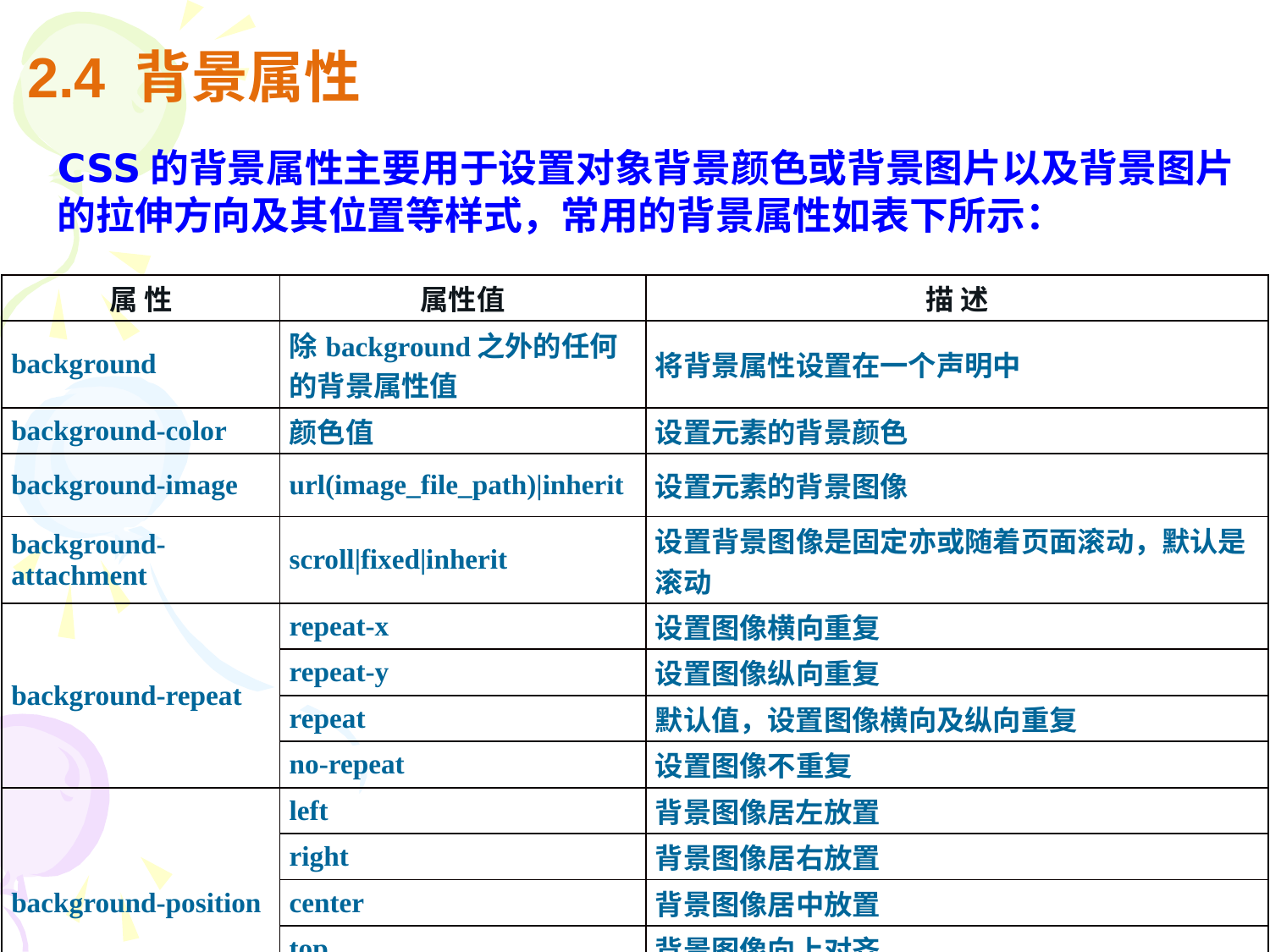

# 2.4 背景属性
CSS的背景属性主要用于设置对象背景颜色或背景图片以及背景图片的拉伸方向及其位置等样式，常用的背景属性如表下所示：

| 属 性 | 属性值 | 描 述 |
| --- | --- | --- |
| background | 除background之外的任何的背景属性值 | 将背景属性设置在一个声明中 |
| background-color | 颜色值 | 设置元素的背景颜色 |
| background-image | url(image\_file\_path)|inherit | 设置元素的背景图像 |
| background-attachment | scroll|fixed|inherit | 设置背景图像是固定亦或随着页面滚动，默认是滚动 |
| background-repeat | repeat-x | 设置图像横向重复 |
|  | repeat-y | 设置图像纵向重复 |
|  | repeat | 默认值，设置图像横向及纵向重复 |
|  | no-repeat | 设置图像不重复 |
| background-position | left | 背景图像居左放置 |
|  | right | 背景图像居右放置 |
|  | center | 背景图像居中放置 |
|  | top | 背景图像向上对齐 |
|  | bottom | 背景图像向下对齐 |